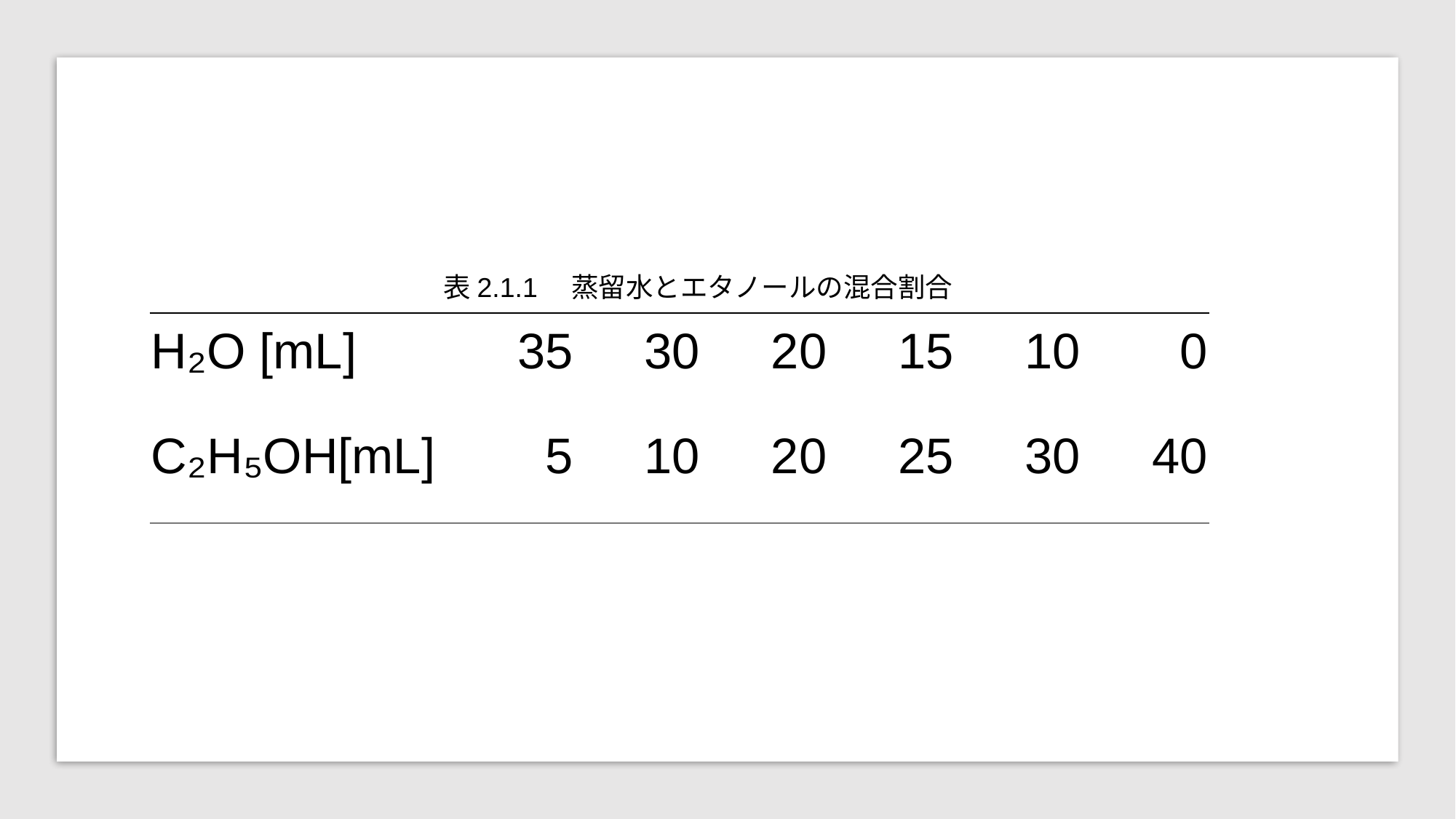

表2.1.1　蒸留水とエタノールの混合割合
| H₂O [mL] | 35 | 30 | 20 | 15 | 10 | 0 |
| --- | --- | --- | --- | --- | --- | --- |
| C₂H₅OH[mL] | 5 | 10 | 20 | 25 | 30 | 40 |